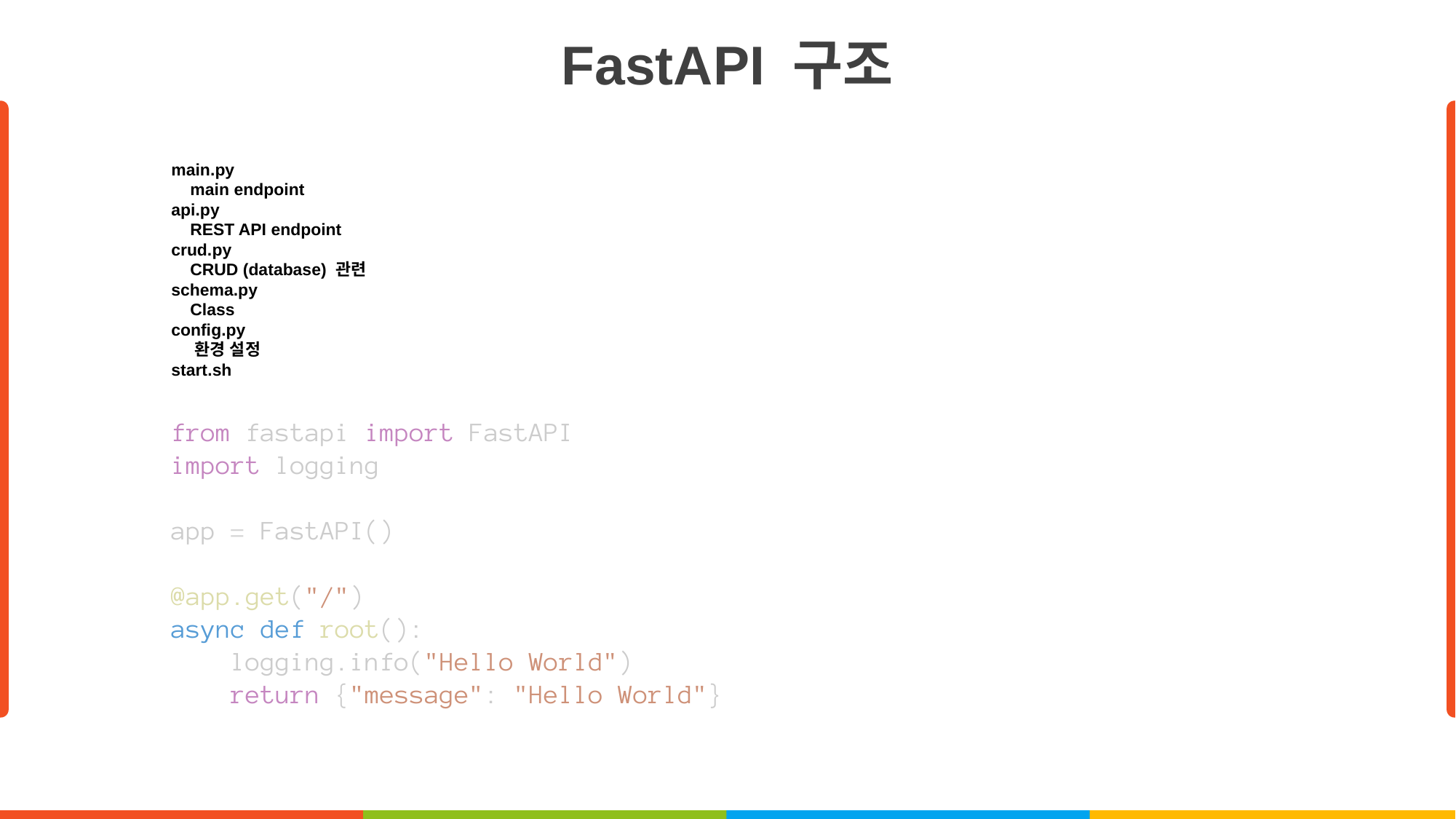

FastAPI 구조

main.py
    main endpoint
api.py
    REST API endpoint
crud.py
    CRUD (database) 관련
schema.py
    Class
config.py
    환경 설정
start.sh
from fastapi import FastAPI
import logging
app = FastAPI()
@app.get("/")
async def root():
    logging.info("Hello World")
    return {"message": "Hello World"}